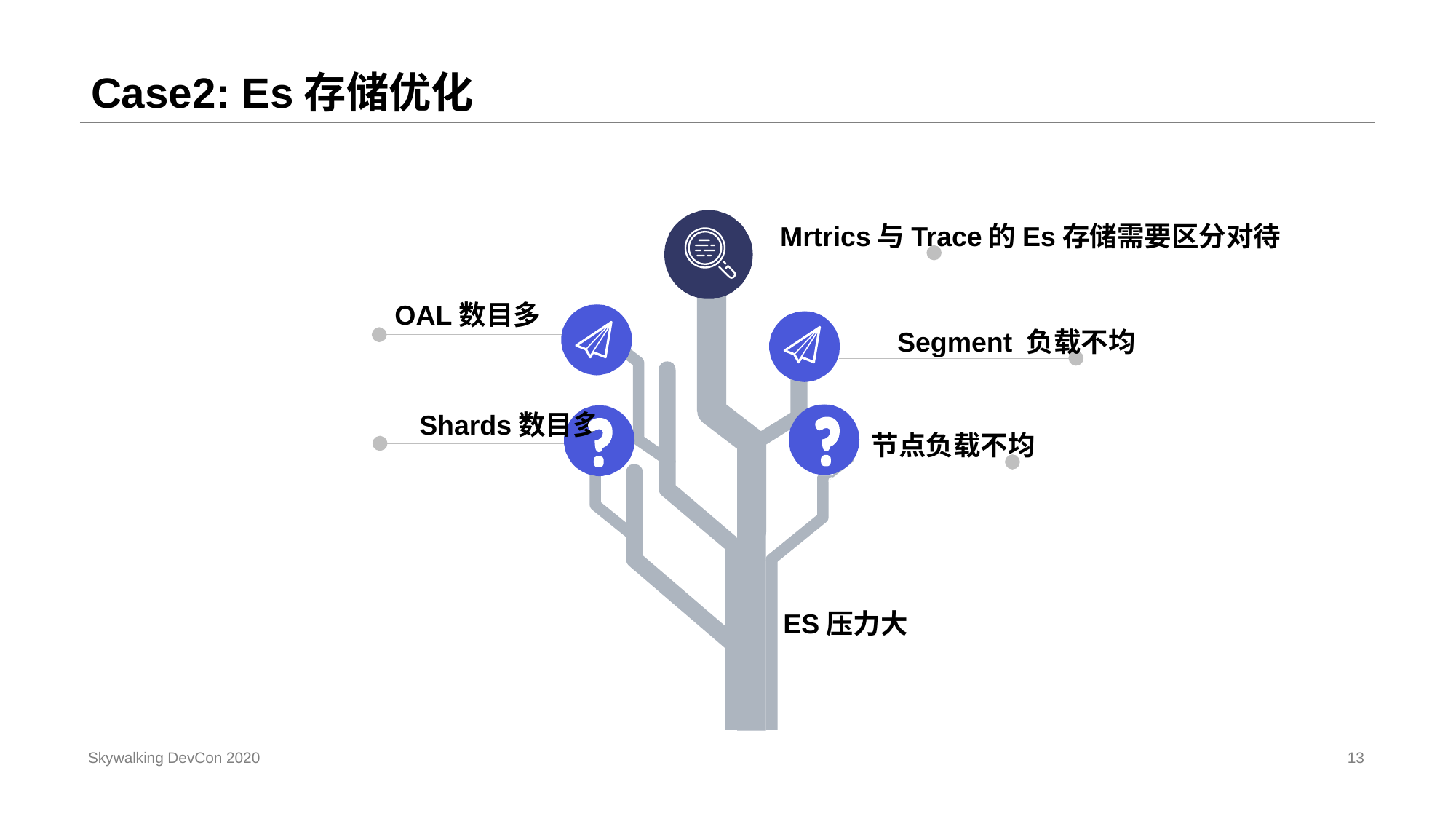

# Case2: Es存储优化

Mrtrics与Trace的Es存储需要区分对待

OAL数目多

Segment 负载不均

Shards数目多

节点负载不均

ES压力大

Skywalking DevCon 2020
13